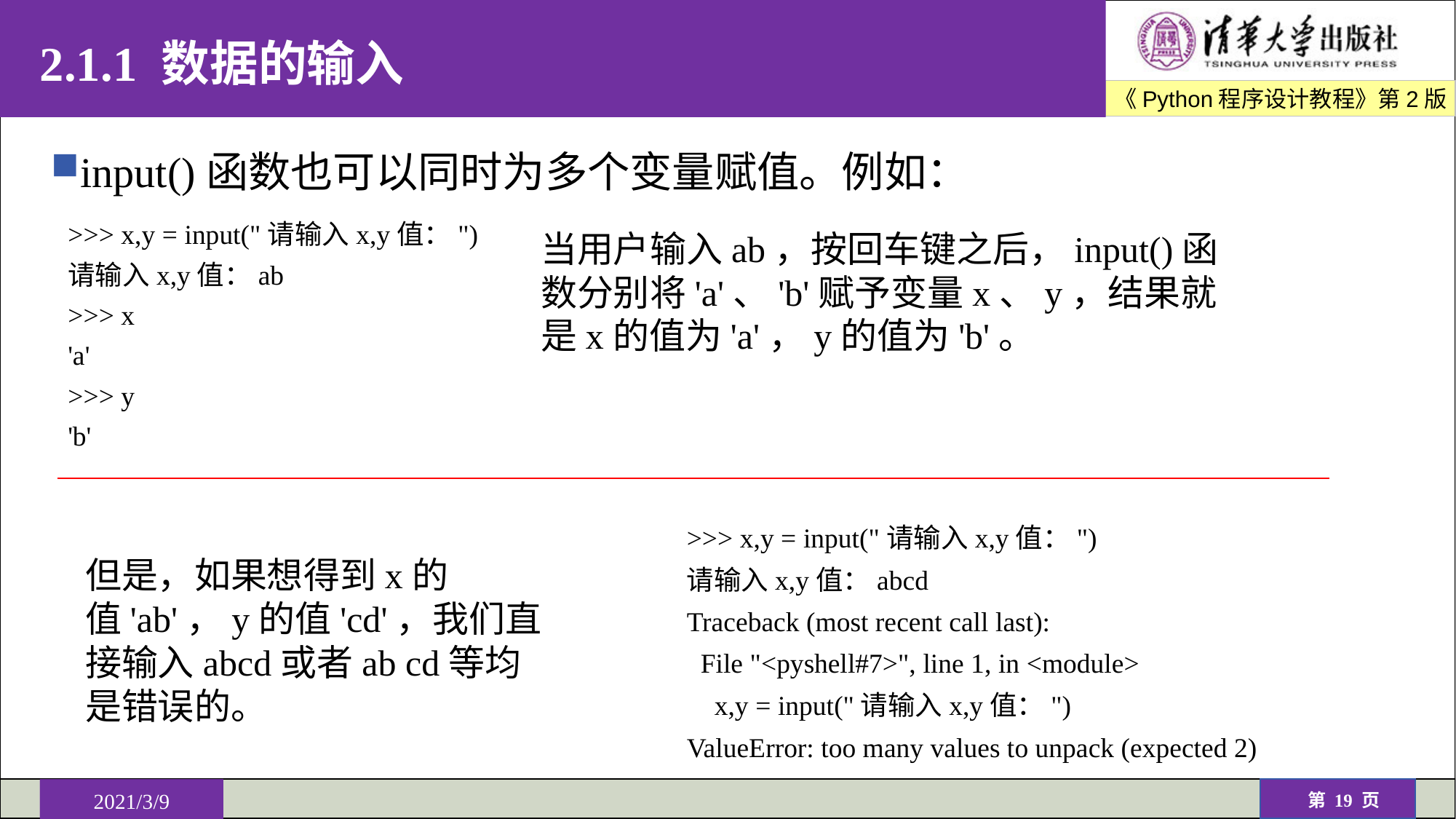

# 2.1.1 数据的输入
input()函数也可以同时为多个变量赋值。例如：
>>> x,y = input("请输入x,y值：")
请输入x,y值：ab
>>> x
'a'
>>> y
'b'
当用户输入ab，按回车键之后，input()函数分别将'a'、'b'赋予变量x、y，结果就是x的值为'a'，y的值为'b'。
>>> x,y = input("请输入x,y值：")
请输入x,y值：abcd
Traceback (most recent call last):
  File "<pyshell#7>", line 1, in <module>
    x,y = input("请输入x,y值：")
ValueError: too many values to unpack (expected 2)
但是，如果想得到x的值'ab'，y的值'cd'，我们直接输入abcd或者ab cd等均是错误的。